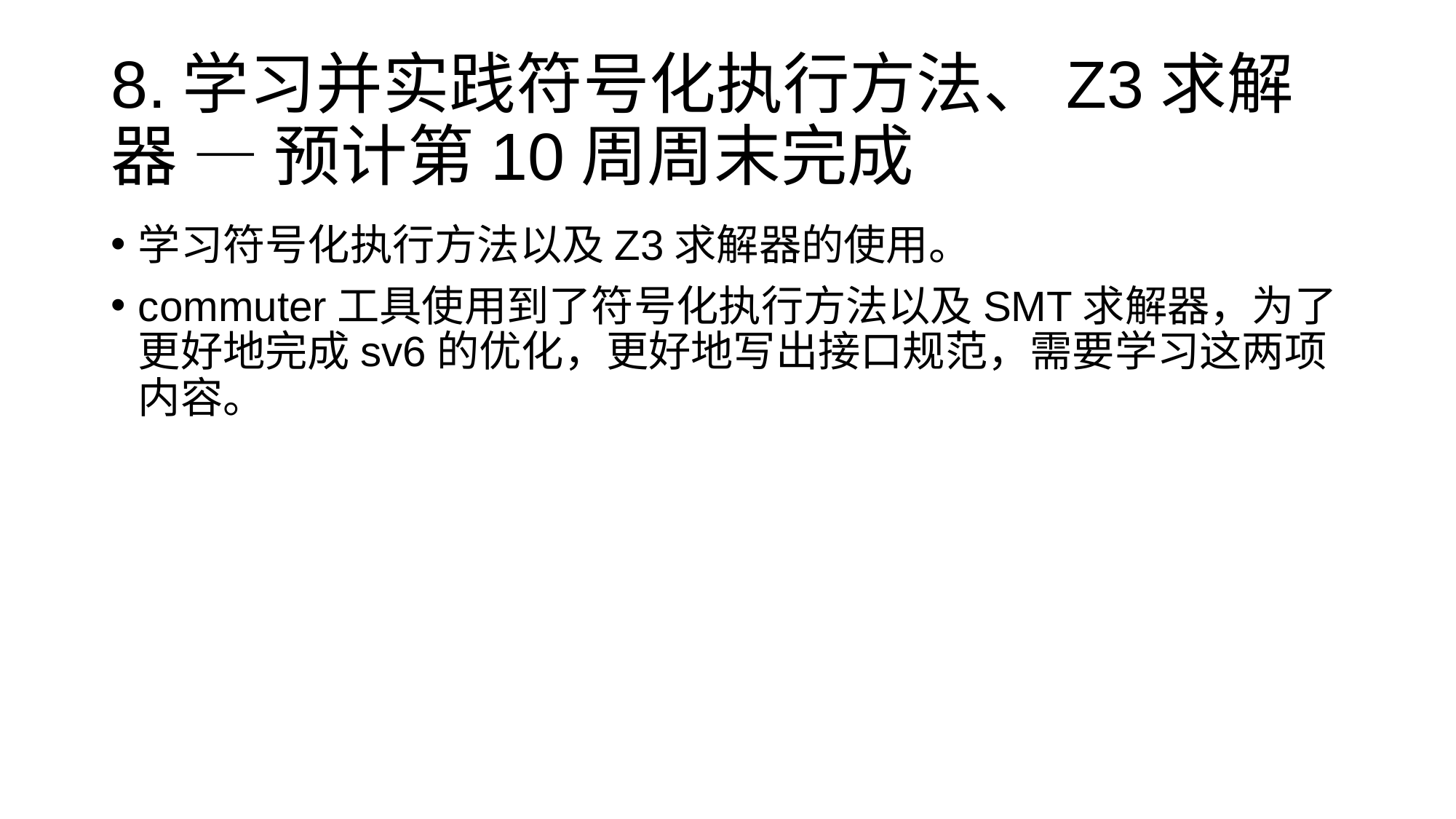

# 8.学习并实践符号化执行方法、Z3求解器 — 预计第10周周末完成
学习符号化执行方法以及Z3求解器的使用。
commuter工具使用到了符号化执行方法以及SMT求解器，为了更好地完成sv6的优化，更好地写出接口规范，需要学习这两项内容。